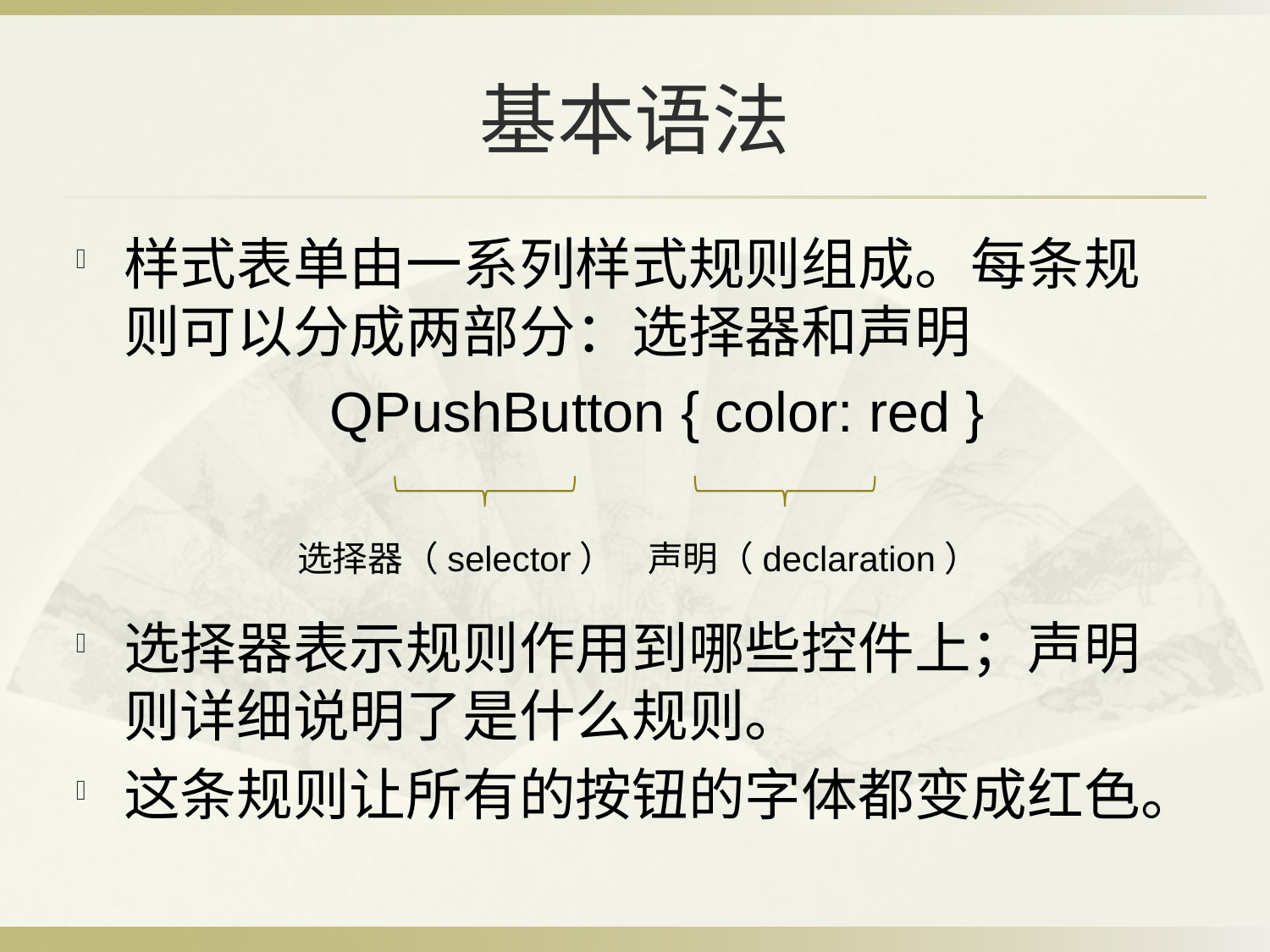

# 基本语法
样式表单由一系列样式规则组成。每条规则可以分成两部分：选择器和声明
		QPushButton { color: red }

选择器表示规则作用到哪些控件上；声明则详细说明了是什么规则。
这条规则让所有的按钮的字体都变成红色。

选择器（selector）
声明（declaration）